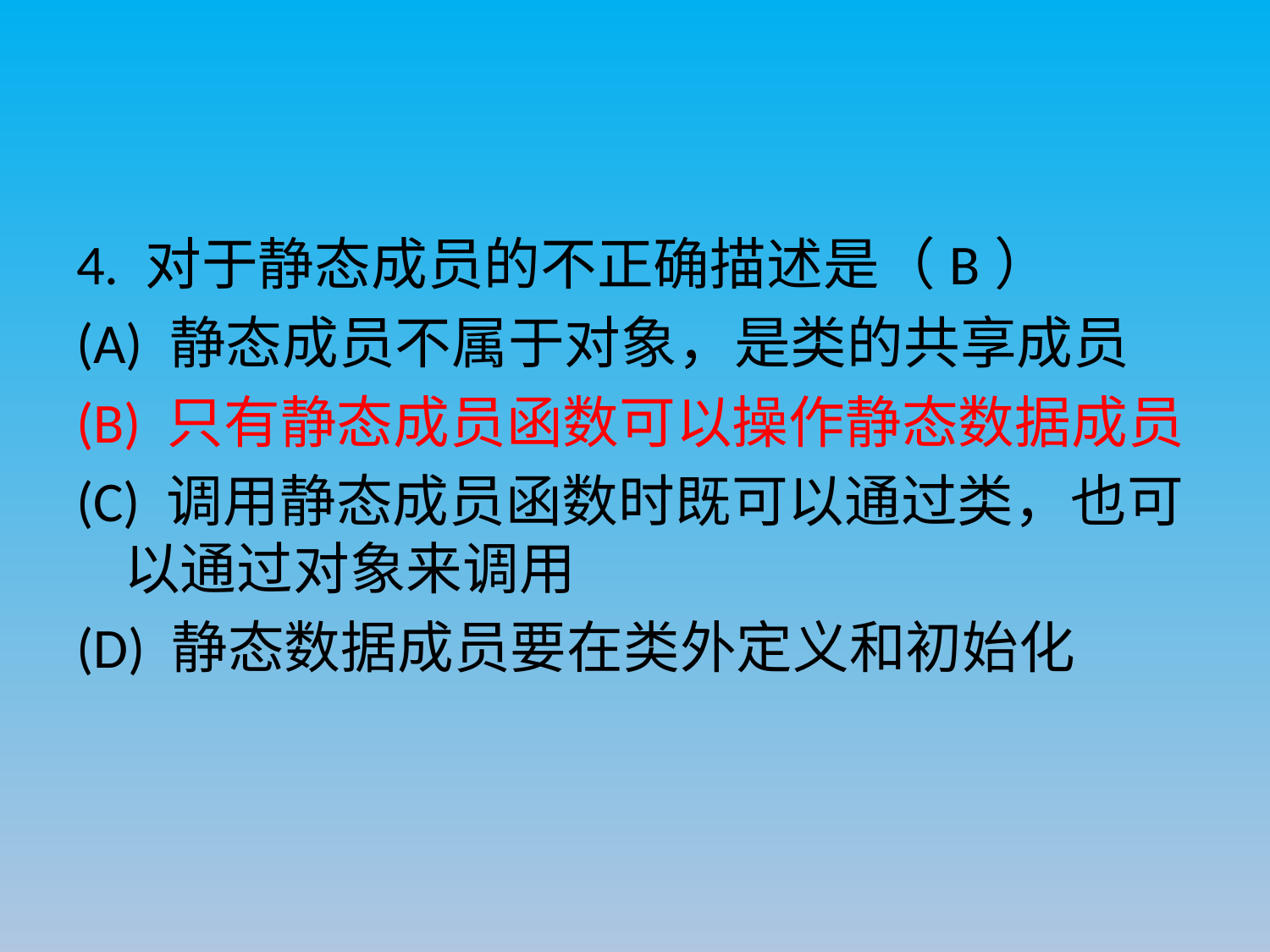

#
4. 对于静态成员的不正确描述是（B）
(A) 静态成员不属于对象，是类的共享成员
(B) 只有静态成员函数可以操作静态数据成员
(C) 调用静态成员函数时既可以通过类，也可以通过对象来调用
(D) 静态数据成员要在类外定义和初始化

8